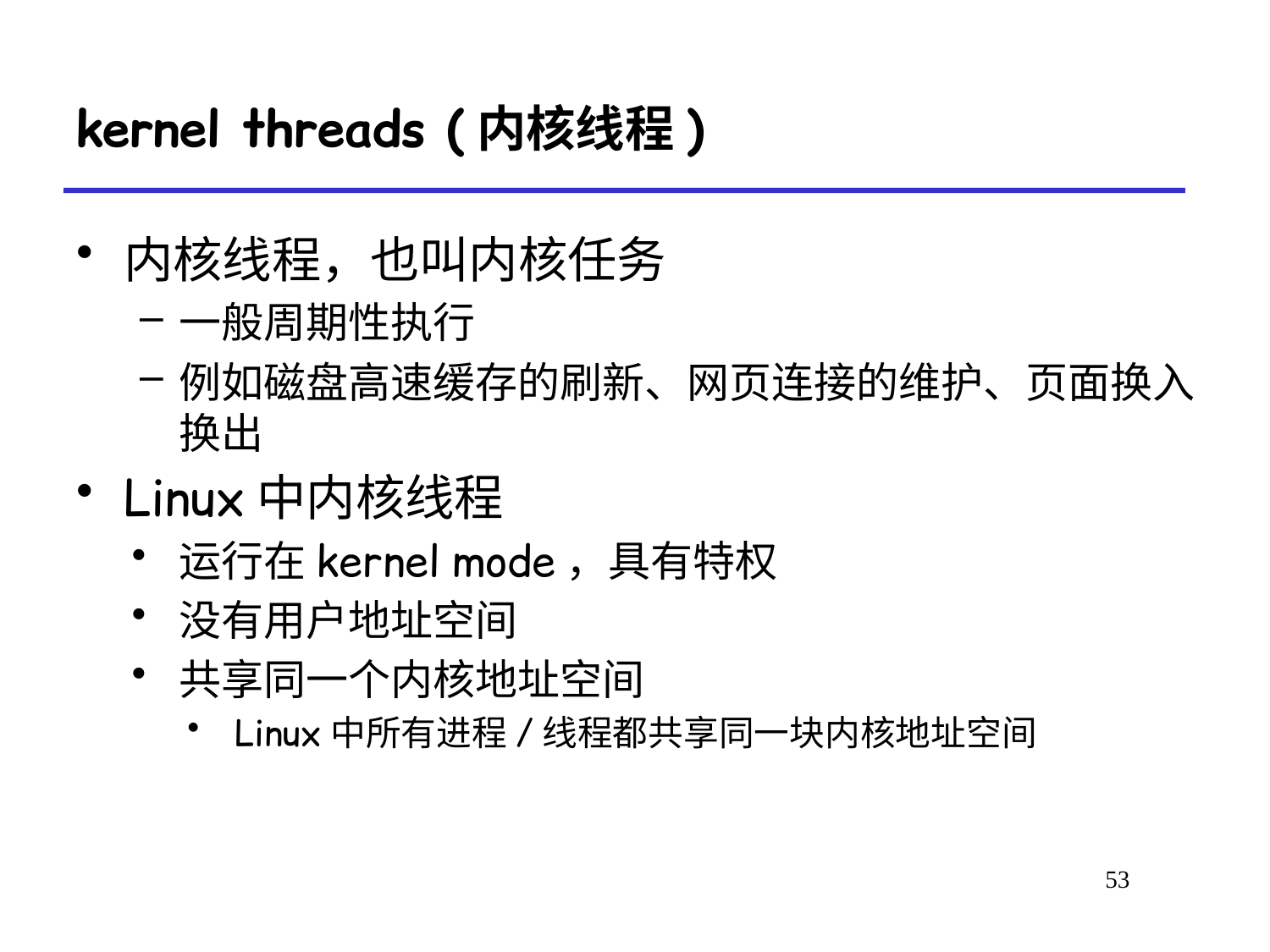

# kernel threads (内核线程)
内核线程，也叫内核任务
一般周期性执行
例如磁盘高速缓存的刷新、网页连接的维护、页面换入换出
Linux中内核线程
运行在kernel mode，具有特权
没有用户地址空间
共享同一个内核地址空间
Linux中所有进程/线程都共享同一块内核地址空间

53